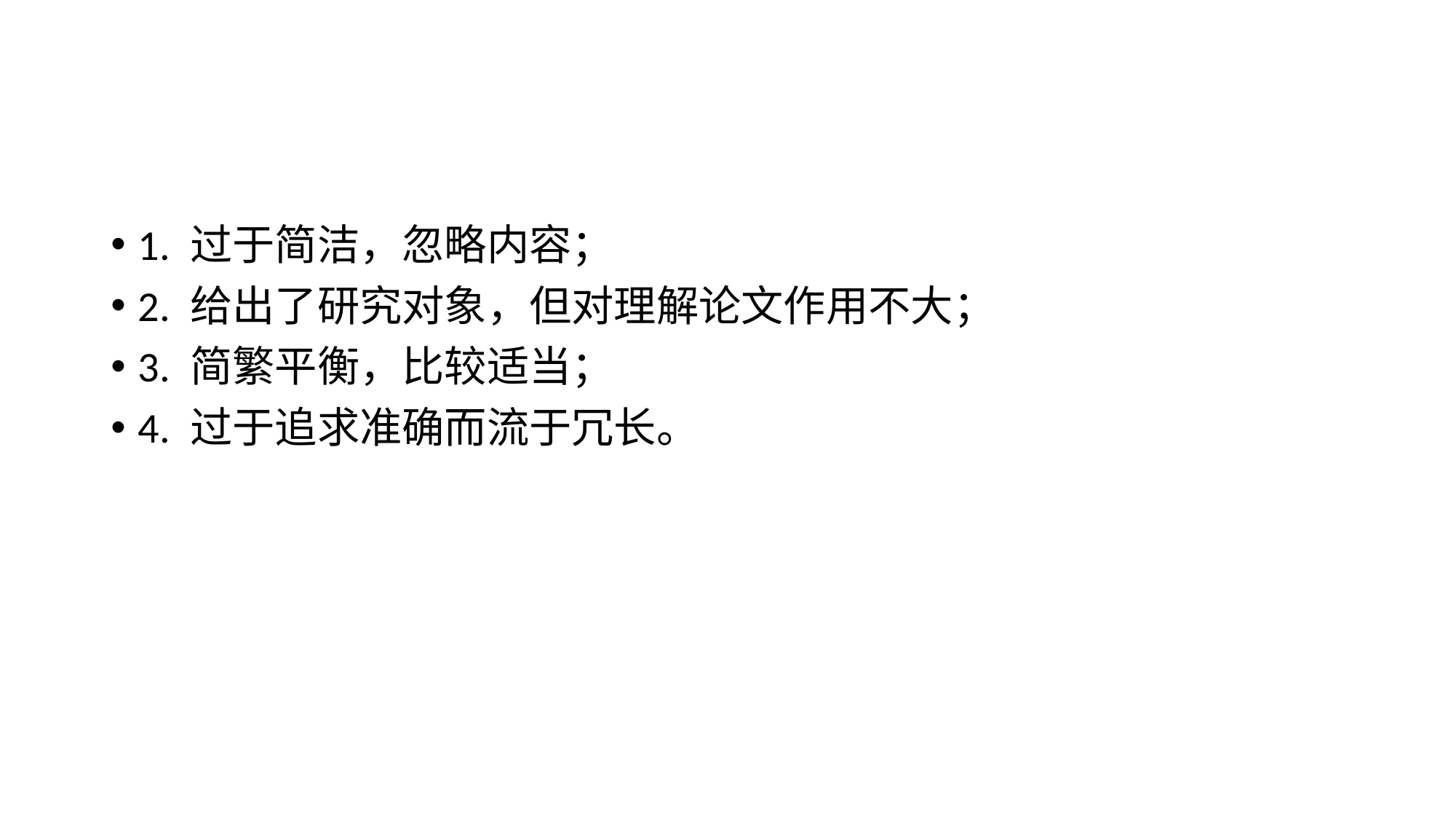

#
1. 过于简洁，忽略内容；
2. 给出了研究对象，但对理解论文作用不大；
3. 简繁平衡，比较适当；
4. 过于追求准确而流于冗长。